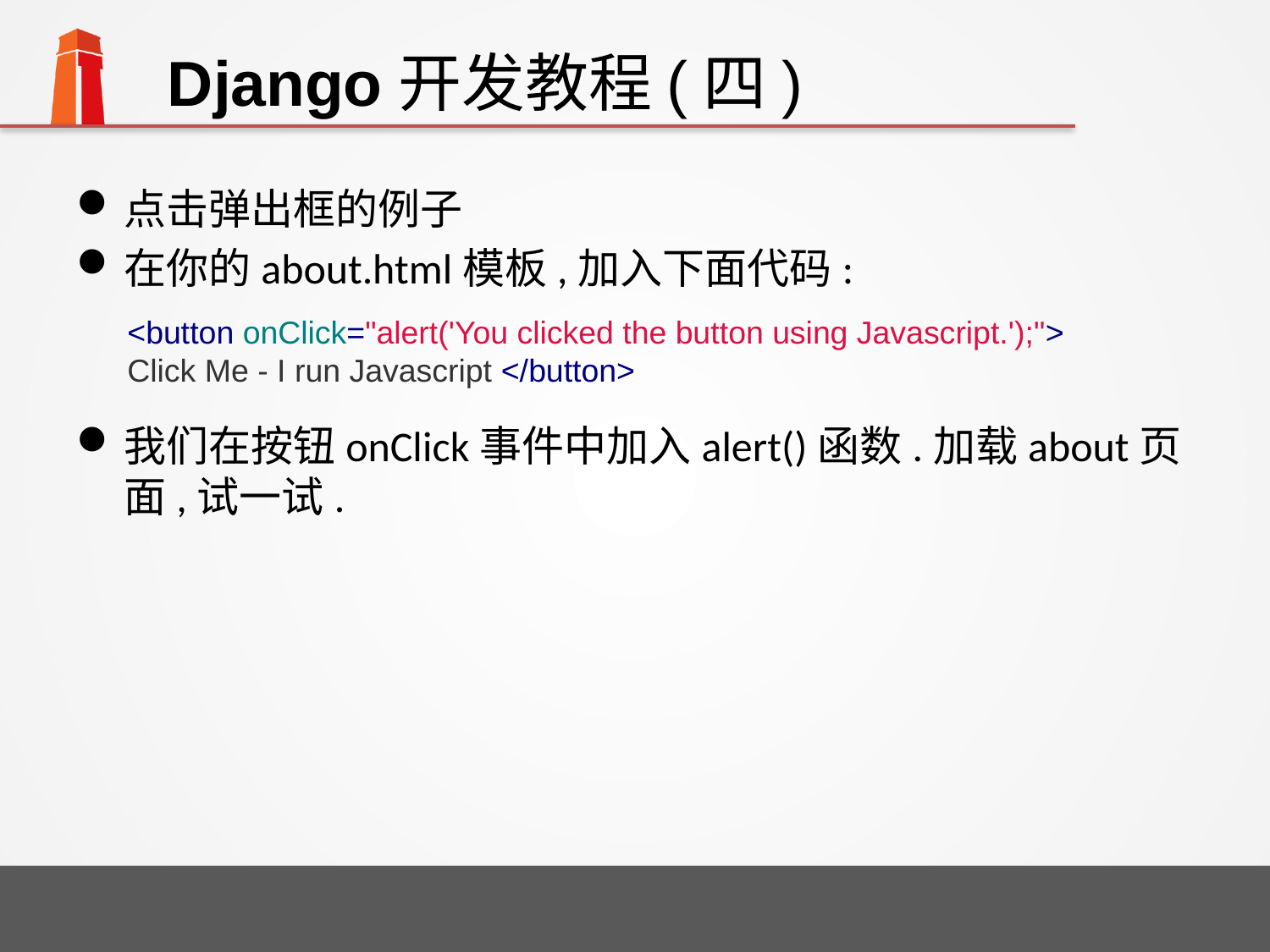

# Django开发教程(四)
点击弹出框的例子
在你的about.html模板,加入下面代码:

我们在按钮onClick事件中加入alert()函数.加载about页面,试一试.
<button onClick="alert('You clicked the button using Javascript.');"> Click Me - I run Javascript </button>